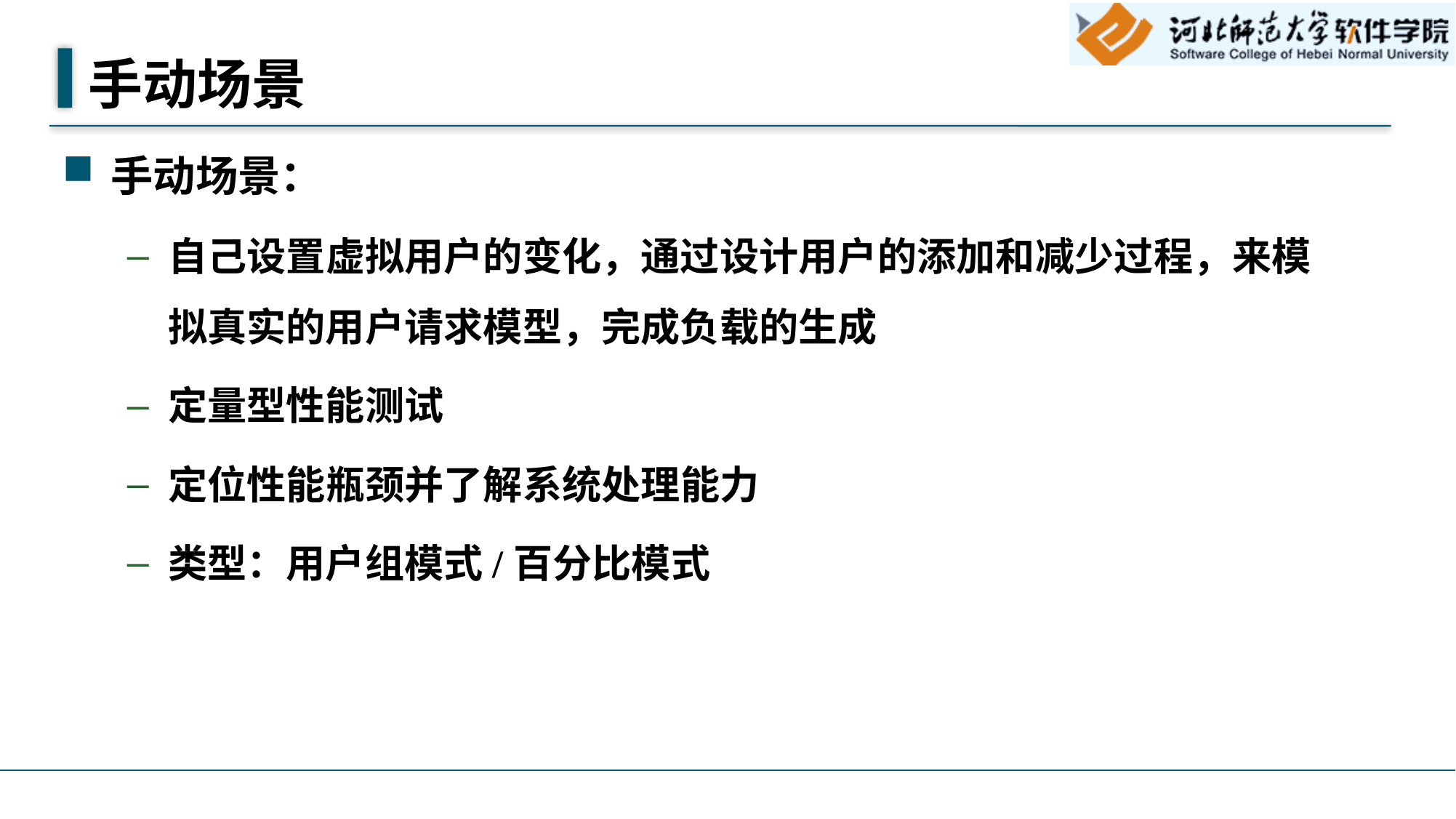

# 手动场景
手动场景：
自己设置虚拟用户的变化，通过设计用户的添加和减少过程，来模拟真实的用户请求模型，完成负载的生成
定量型性能测试
定位性能瓶颈并了解系统处理能力
类型：用户组模式/百分比模式